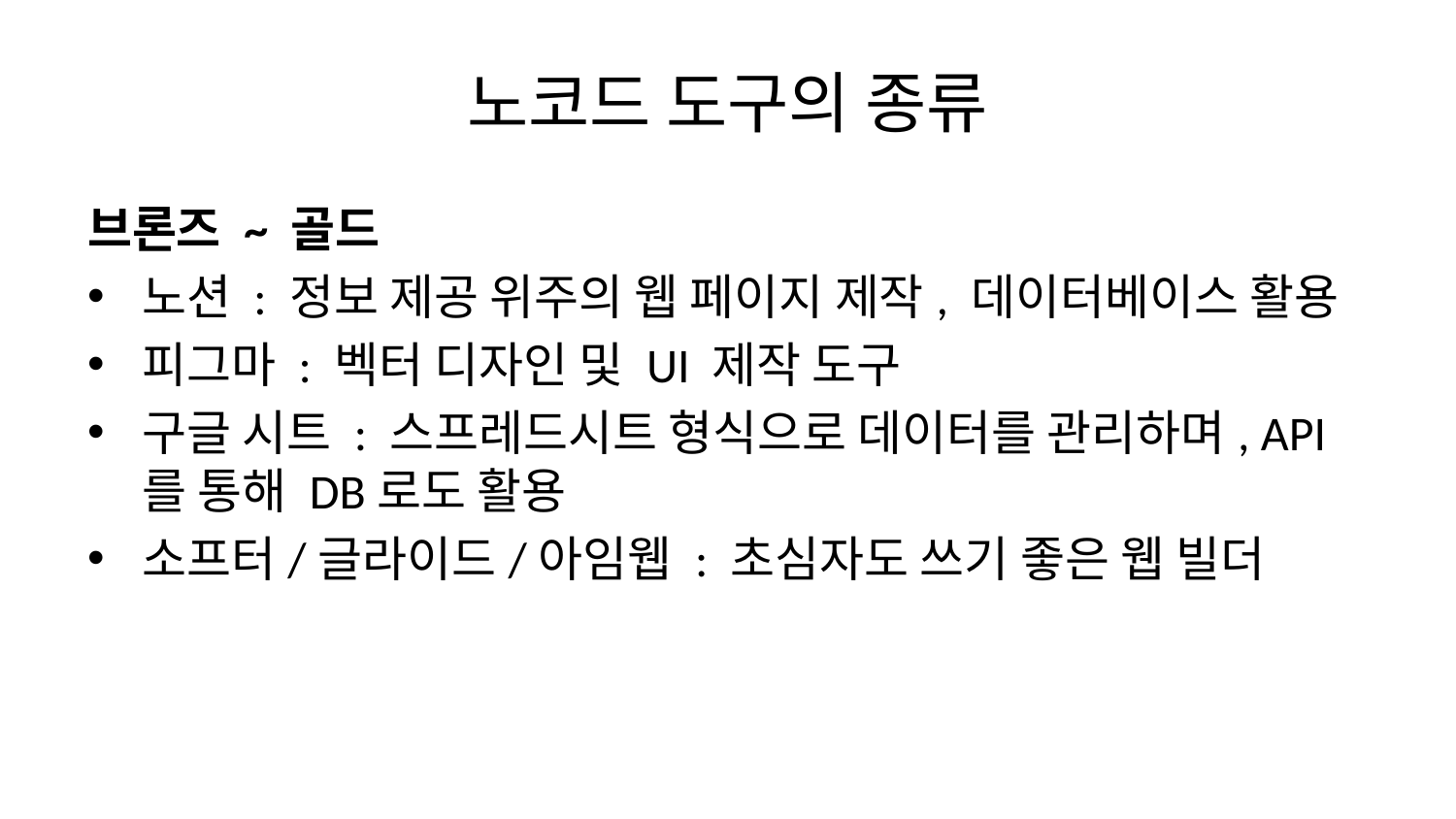

# 노코드 도구의 종류
브론즈 ~ 골드
노션 : 정보 제공 위주의 웹 페이지 제작, 데이터베이스 활용
피그마 : 벡터 디자인 및 UI 제작 도구
구글 시트 : 스프레드시트 형식으로 데이터를 관리하며, API를 통해 DB로도 활용
소프터/글라이드/아임웹 : 초심자도 쓰기 좋은 웹 빌더